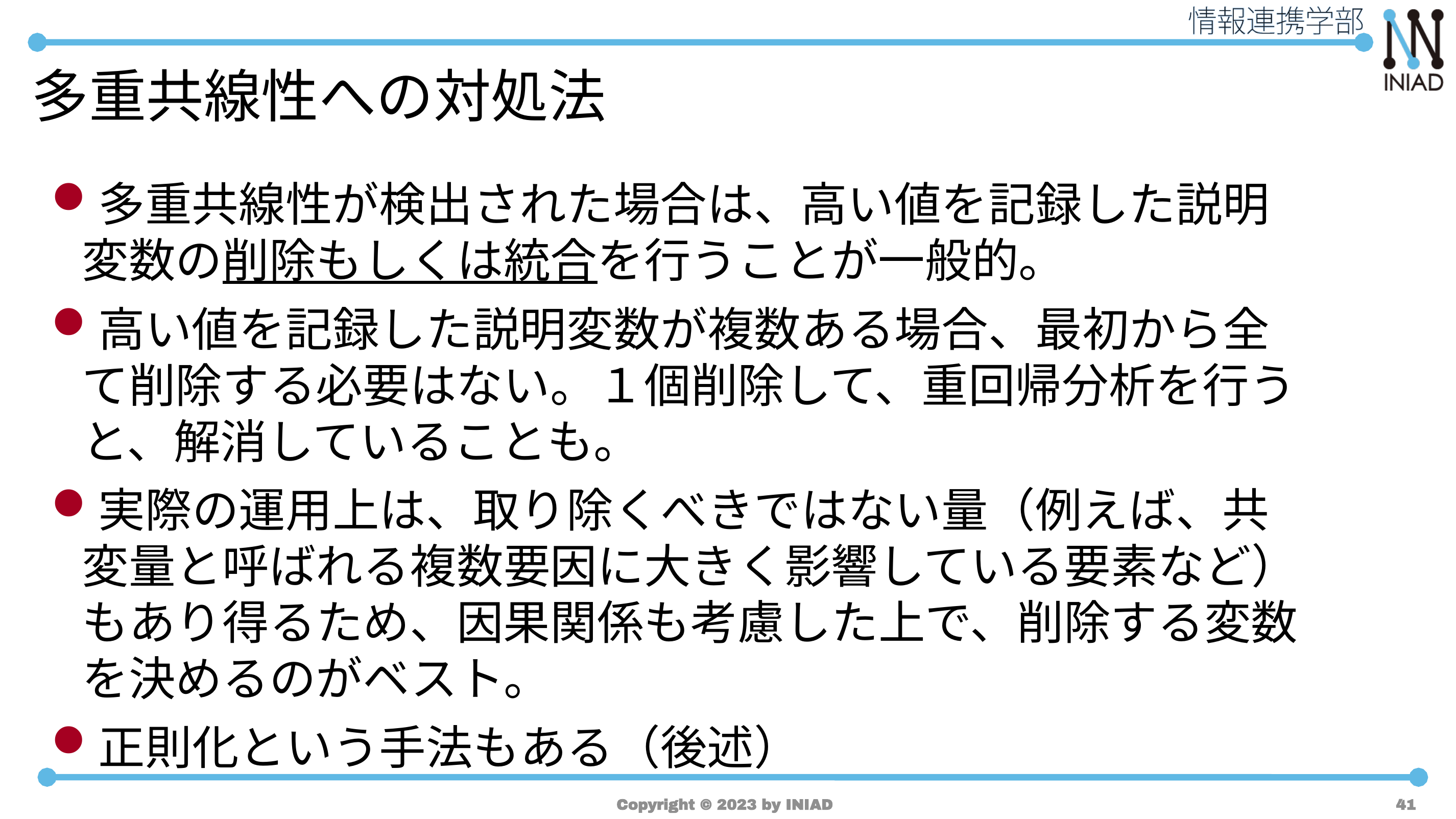

# 多重共線性への対処法
多重共線性が検出された場合は、高い値を記録した説明変数の削除もしくは統合を行うことが一般的。
高い値を記録した説明変数が複数ある場合、最初から全て削除する必要はない。１個削除して、重回帰分析を行うと、解消していることも。
実際の運用上は、取り除くべきではない量（例えば、共変量と呼ばれる複数要因に大きく影響している要素など）もあり得るため、因果関係も考慮した上で、削除する変数を決めるのがベスト。
正則化という手法もある（後述）
Copyright © 2023 by INIAD
41